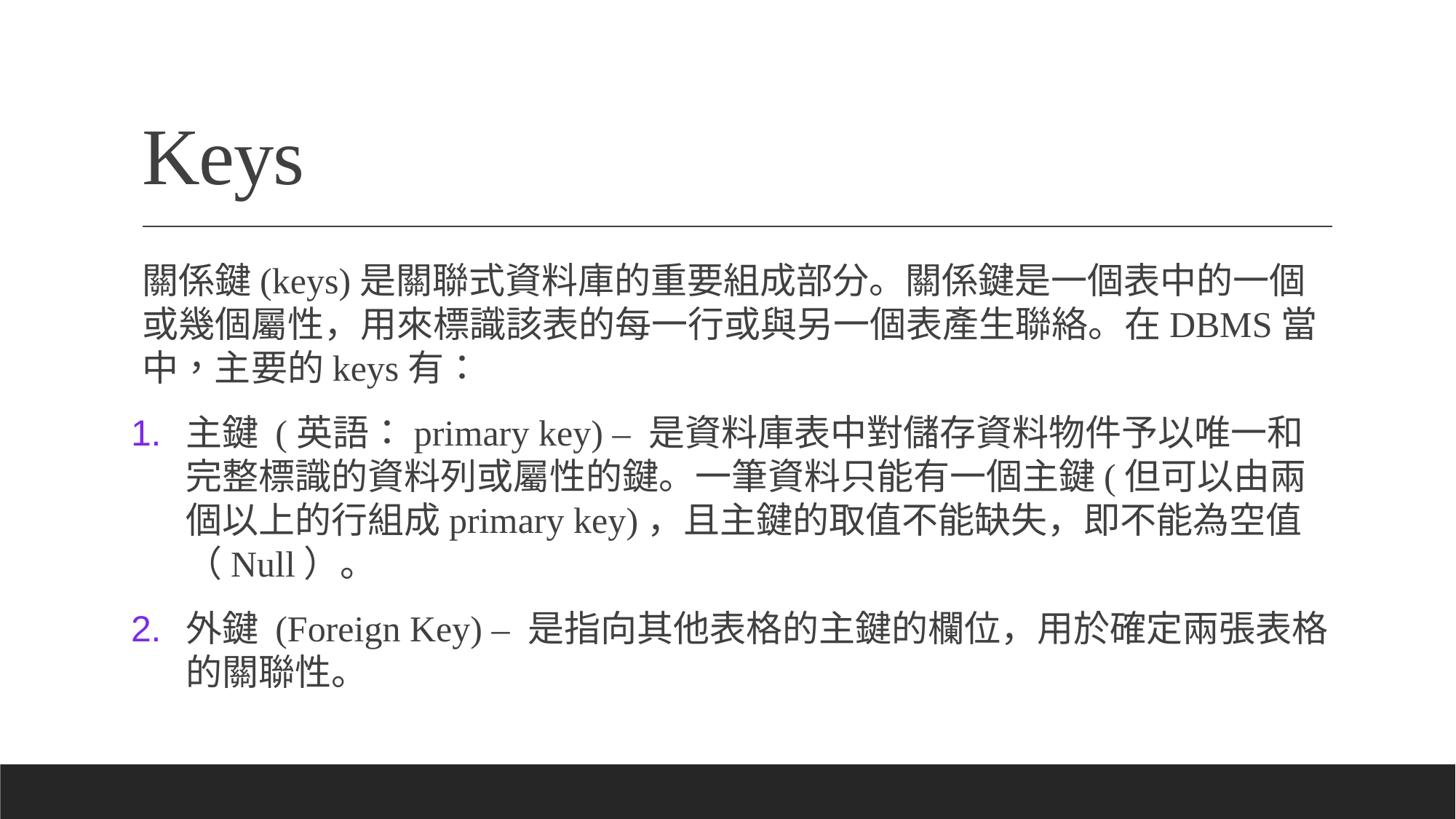

# Keys
關係鍵(keys)是關聯式資料庫的重要組成部分。關係鍵是一個表中的一個或幾個屬性，用來標識該表的每一行或與另一個表產生聯絡。在DBMS當中，主要的keys有：
主鍵 (英語：primary key) – 是資料庫表中對儲存資料物件予以唯一和完整標識的資料列或屬性的鍵。一筆資料只能有一個主鍵(但可以由兩個以上的行組成primary key)，且主鍵的取值不能缺失，即不能為空值（Null）。
外鍵 (Foreign Key) – 是指向其他表格的主鍵的欄位，用於確定兩張表格的關聯性。